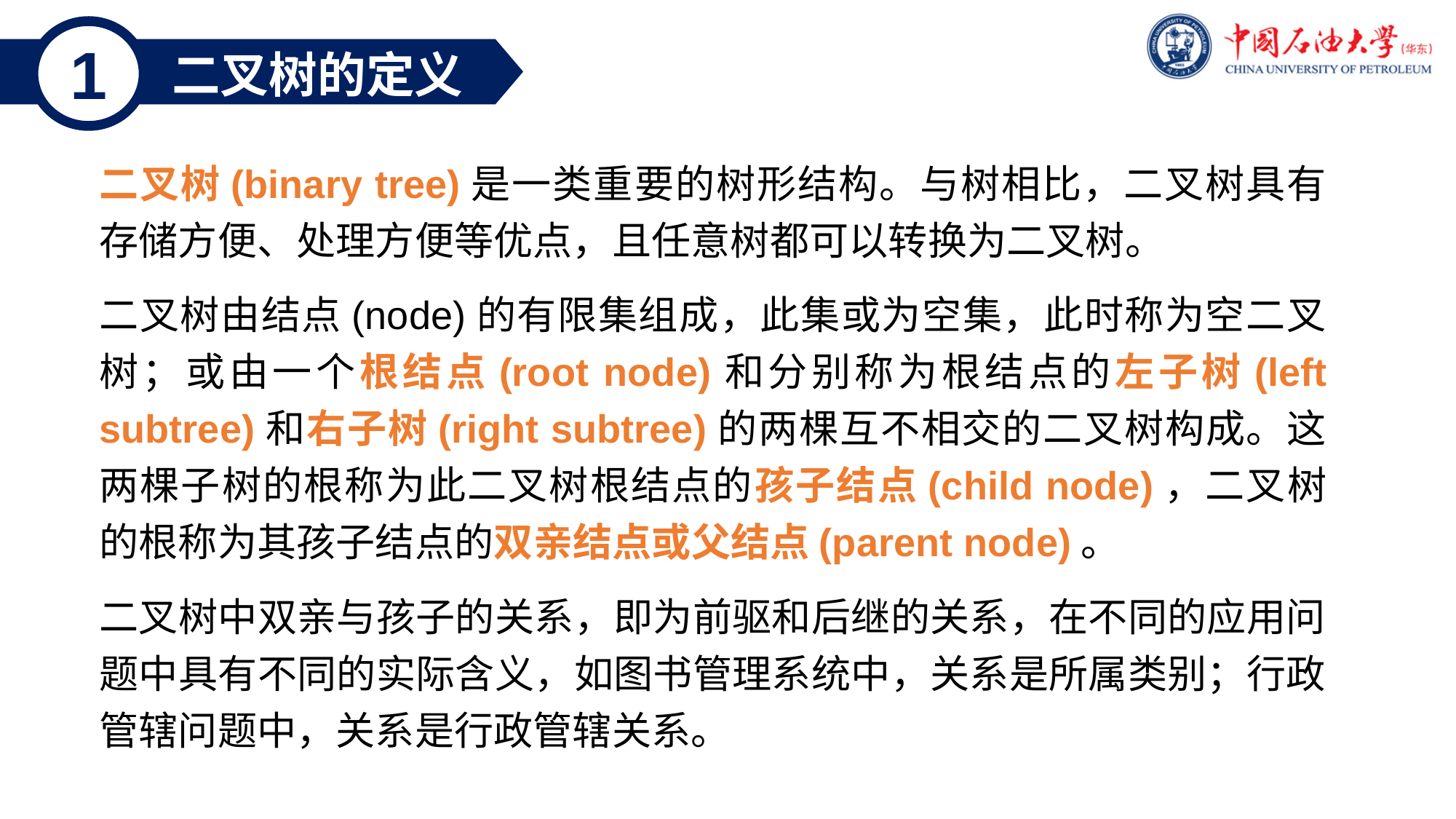

1
二叉树的定义
二叉树(binary tree)是一类重要的树形结构。与树相比，二叉树具有存储方便、处理方便等优点，且任意树都可以转换为二叉树。
二叉树由结点(node)的有限集组成，此集或为空集，此时称为空二叉树；或由一个根结点(root node)和分别称为根结点的左子树(left subtree)和右子树(right subtree)的两棵互不相交的二叉树构成。这两棵子树的根称为此二叉树根结点的孩子结点(child node)，二叉树的根称为其孩子结点的双亲结点或父结点(parent node)。
二叉树中双亲与孩子的关系，即为前驱和后继的关系，在不同的应用问题中具有不同的实际含义，如图书管理系统中，关系是所属类别；行政管辖问题中，关系是行政管辖关系。